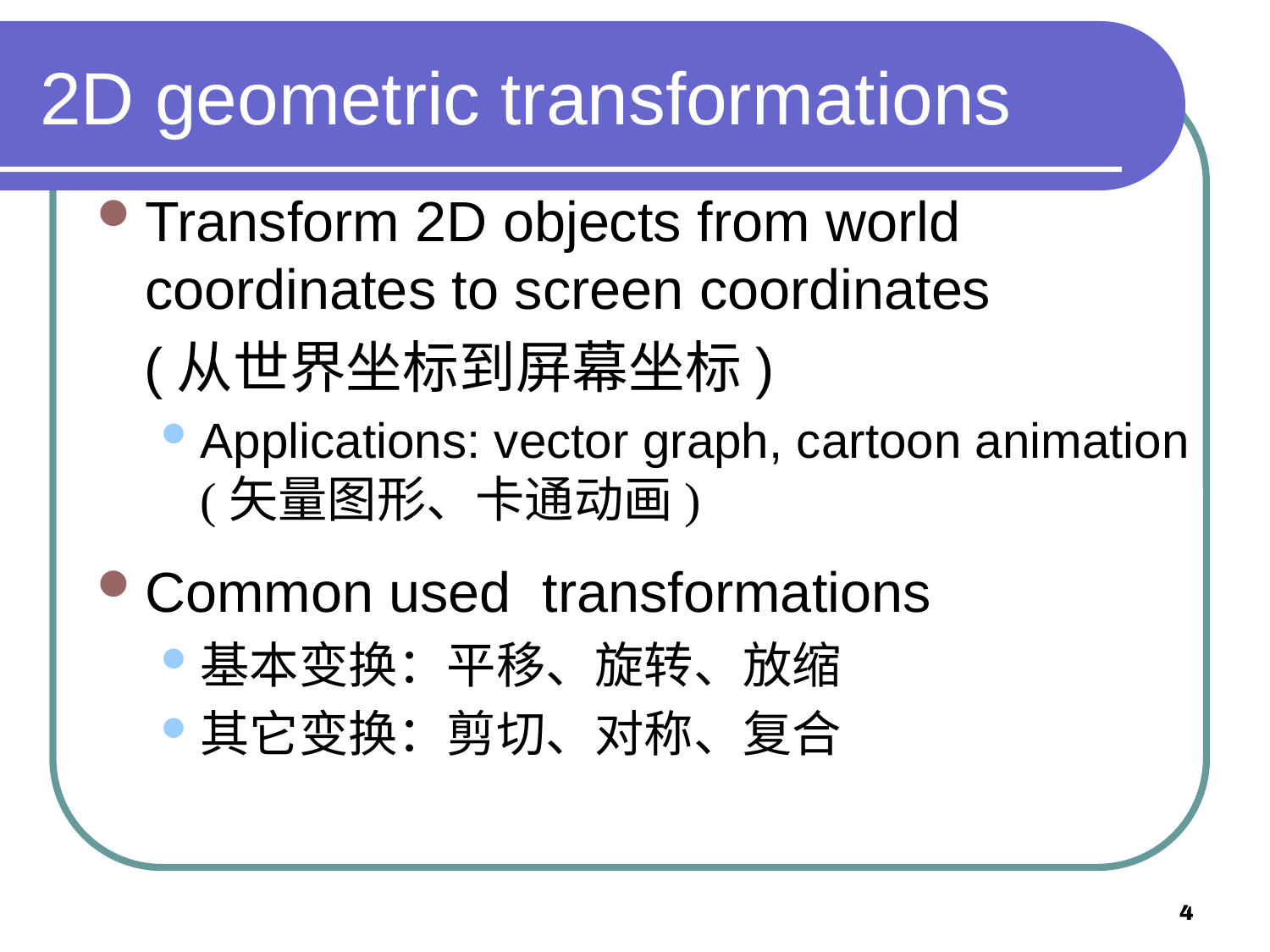

# 2D geometric transformations
Transform 2D objects from world coordinates to screen coordinates
   (从世界坐标到屏幕坐标)
Applications: vector graph, cartoon animation  (矢量图形、卡通动画)
Common used  transformations
基本变换：平移、旋转、放缩
其它变换：剪切、对称、复合
4